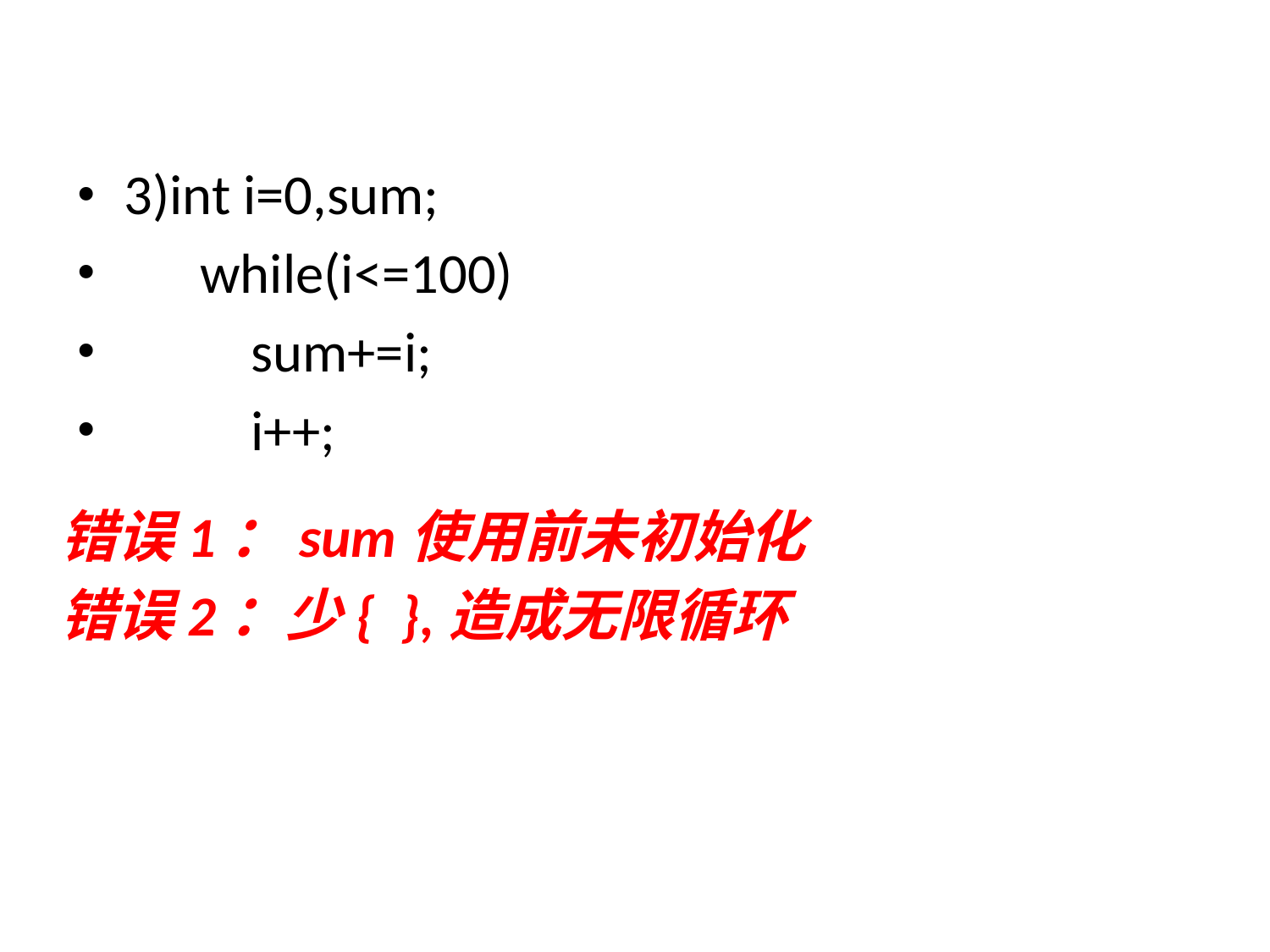

3)int i=0,sum;
      while(i<=100)
          sum+=i;
          i++;
错误1：sum使用前未初始化
错误2：少{  },造成无限循环